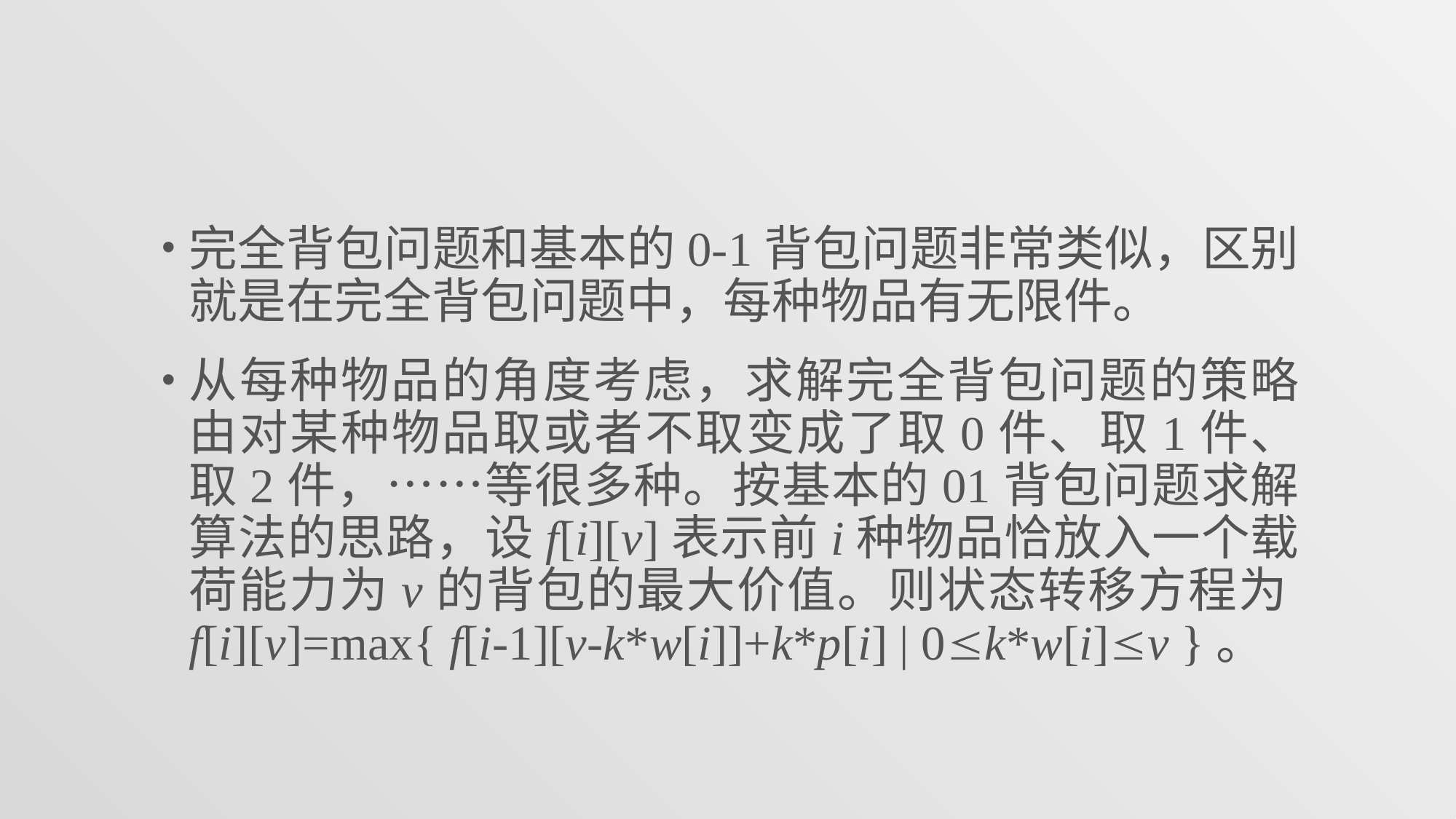

#
完全背包问题和基本的0-1背包问题非常类似，区别就是在完全背包问题中，每种物品有无限件。
从每种物品的角度考虑，求解完全背包问题的策略由对某种物品取或者不取变成了取0件、取1件、取2件，……等很多种。按基本的01背包问题求解算法的思路，设f[i][v]表示前i种物品恰放入一个载荷能力为v的背包的最大价值。则状态转移方程为f[i][v]=max{ f[i-1][v-k*w[i]]+k*p[i] | 0≤k*w[i]≤v }。